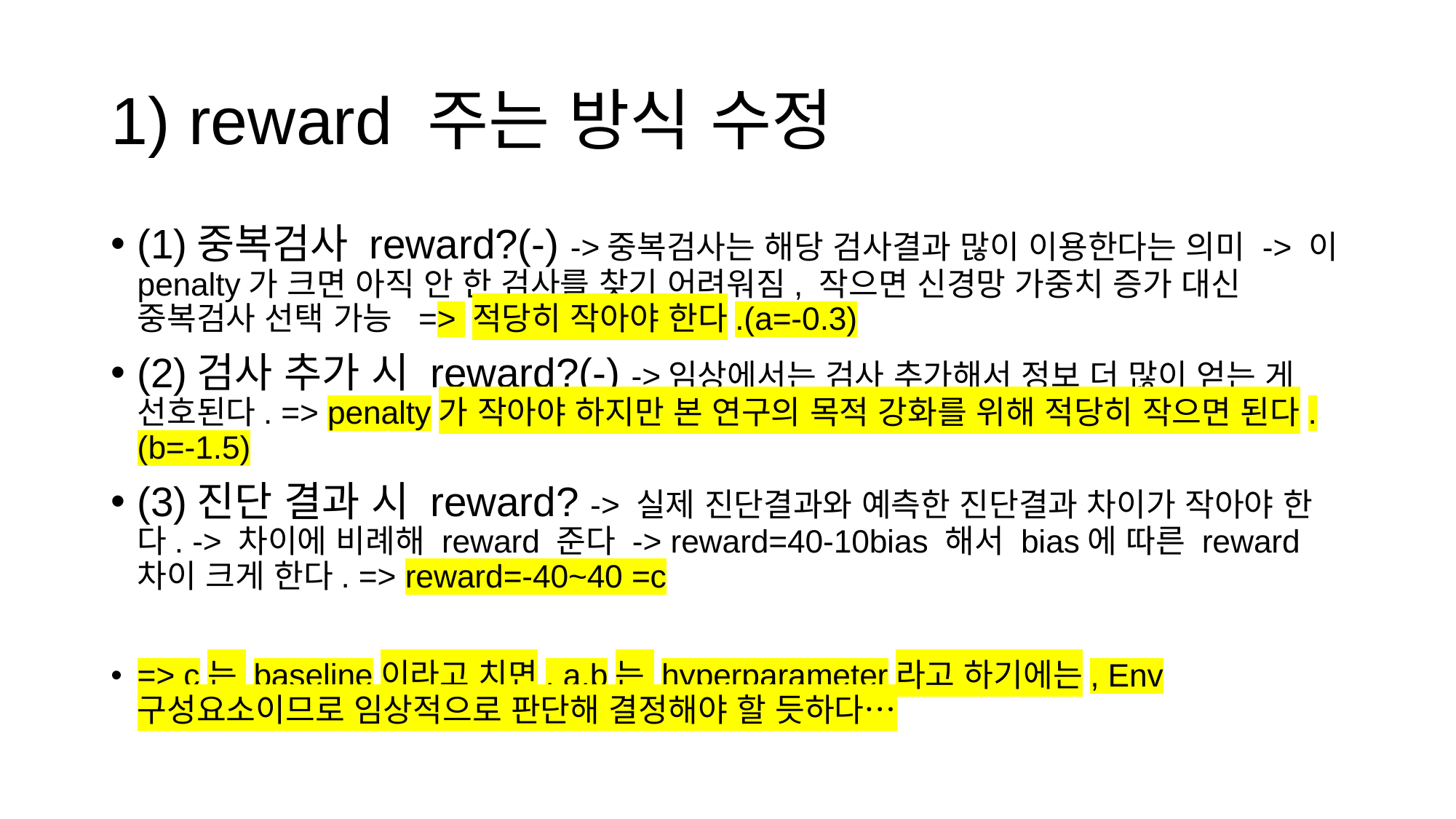

# 1) reward 주는 방식 수정
(1)중복검사 reward?(-) ->중복검사는 해당 검사결과 많이 이용한다는 의미 -> 이 penalty가 크면 아직 안 한 검사를 찾기 어려워짐, 작으면 신경망 가중치 증가 대신 중복검사 선택 가능  => 적당히 작아야 한다.(a=-0.3)
(2)검사 추가 시 reward?(-) ->임상에서는 검사 추가해서 정보 더 많이 얻는 게 선호된다. => penalty가 작아야 하지만 본 연구의 목적 강화를 위해 적당히 작으면 된다.(b=-1.5)
(3)진단 결과 시 reward? -> 실제 진단결과와 예측한 진단결과 차이가 작아야 한다. -> 차이에 비례해 reward 준다 -> reward=40-10bias 해서 bias에 따른 reward 차이 크게 한다. => reward=-40~40 =c

=> c는 baseline이라고 치면, a,b는 hyperparameter라고 하기에는, Env 구성요소이므로 임상적으로 판단해 결정해야 할 듯하다…